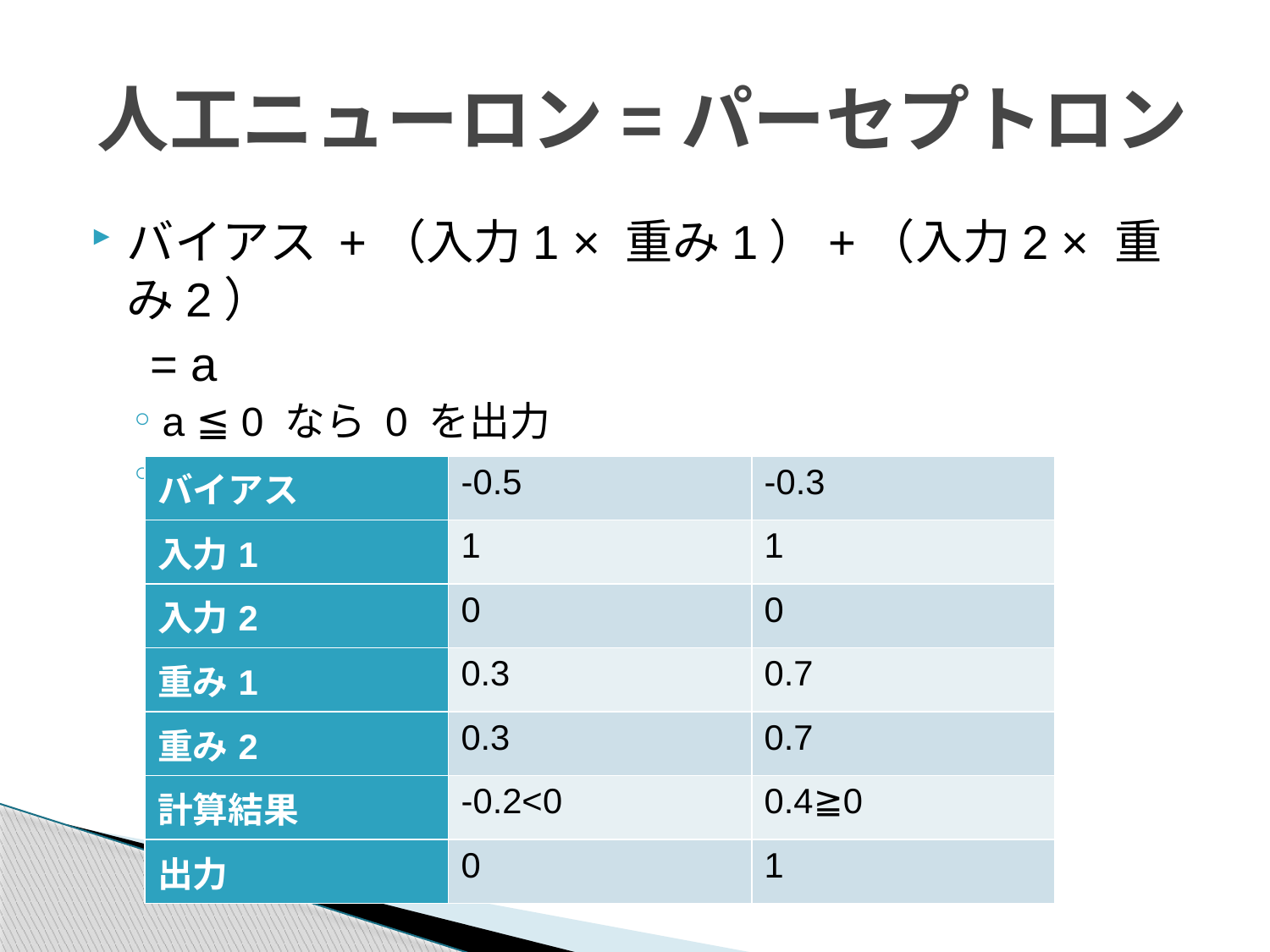

# 人工ニューロン=パーセプトロン
バイアス +（入力1 × 重み1）+（入力2 × 重み2）
　= a
a ≦ 0 なら 0 を出力
a > 0 なら 1 を出力

| バイアス | -0.5 | -0.3 |
| --- | --- | --- |
| 入力1 | 1 | 1 |
| 入力2 | 0 | 0 |
| 重み1 | 0.3 | 0.7 |
| 重み2 | 0.3 | 0.7 |
| 計算結果 | -0.2<0 | 0.4≧0 |
| 出力 | 0 | 1 |